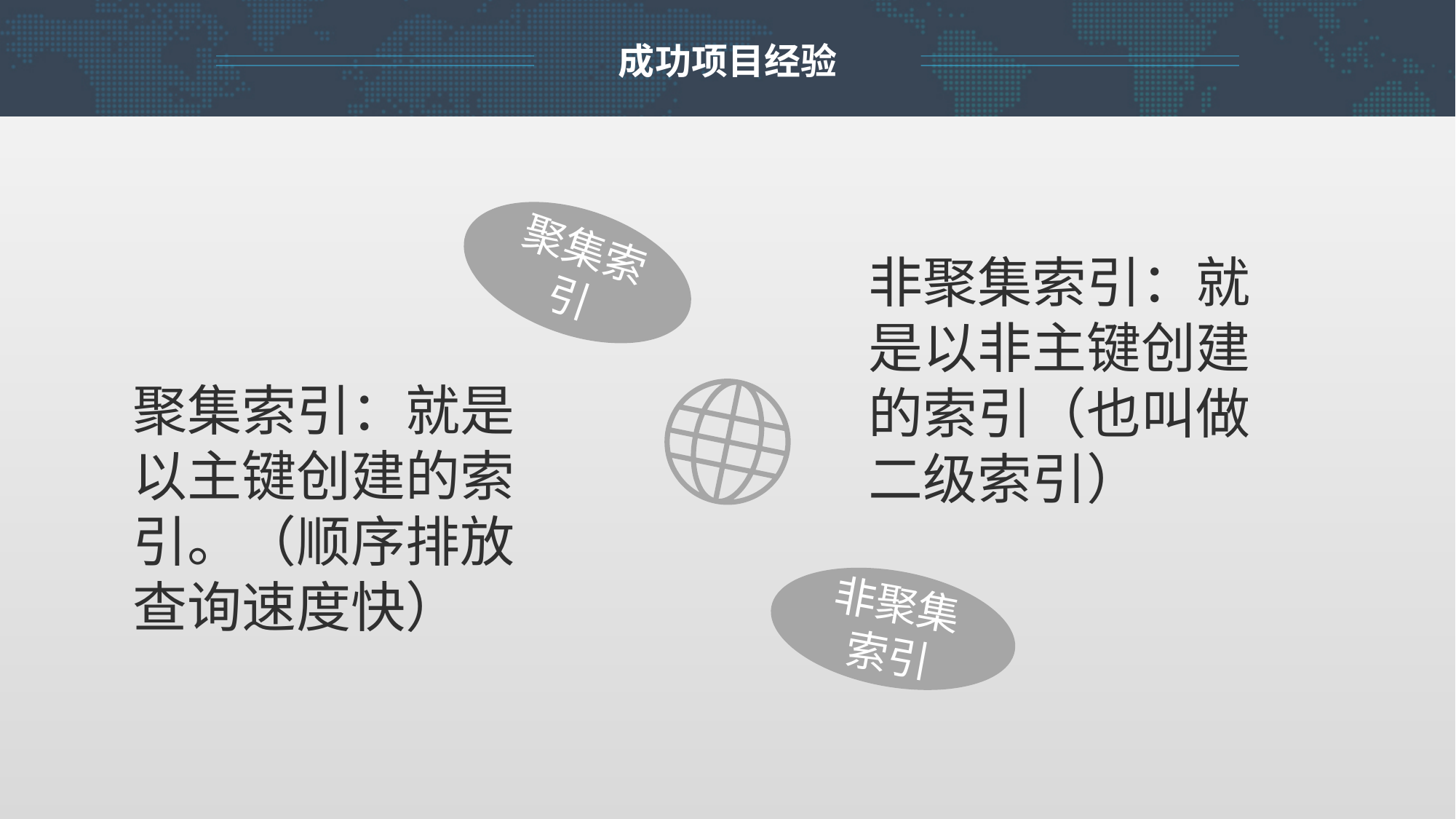

成功项目经验
聚集索引
非聚集索引：就是以非主键创建的索引（也叫做二级索引）
聚集索引：就是以主键创建的索引。（顺序排放 查询速度快）

非聚集索引